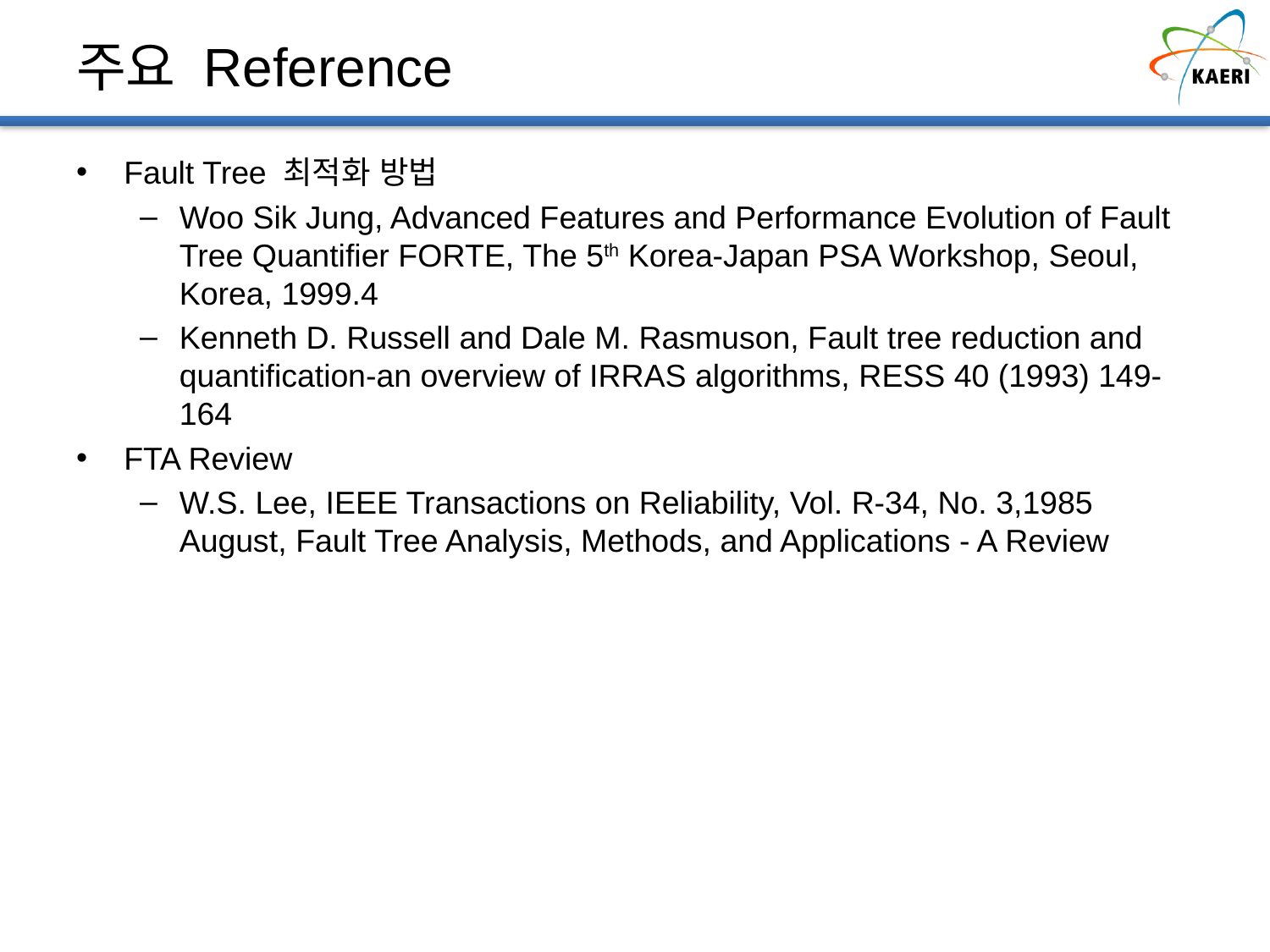

# 주요 Reference
Fault Tree 최적화 방법
Woo Sik Jung, Advanced Features and Performance Evolution of Fault Tree Quantifier FORTE, The 5th Korea-Japan PSA Workshop, Seoul, Korea, 1999.4
Kenneth D. Russell and Dale M. Rasmuson, Fault tree reduction and quantification-an overview of IRRAS algorithms, RESS 40 (1993) 149-164
FTA Review
W.S. Lee, IEEE Transactions on Reliability, Vol. R-34, No. 3,1985 August, Fault Tree Analysis, Methods, and Applications - A Review